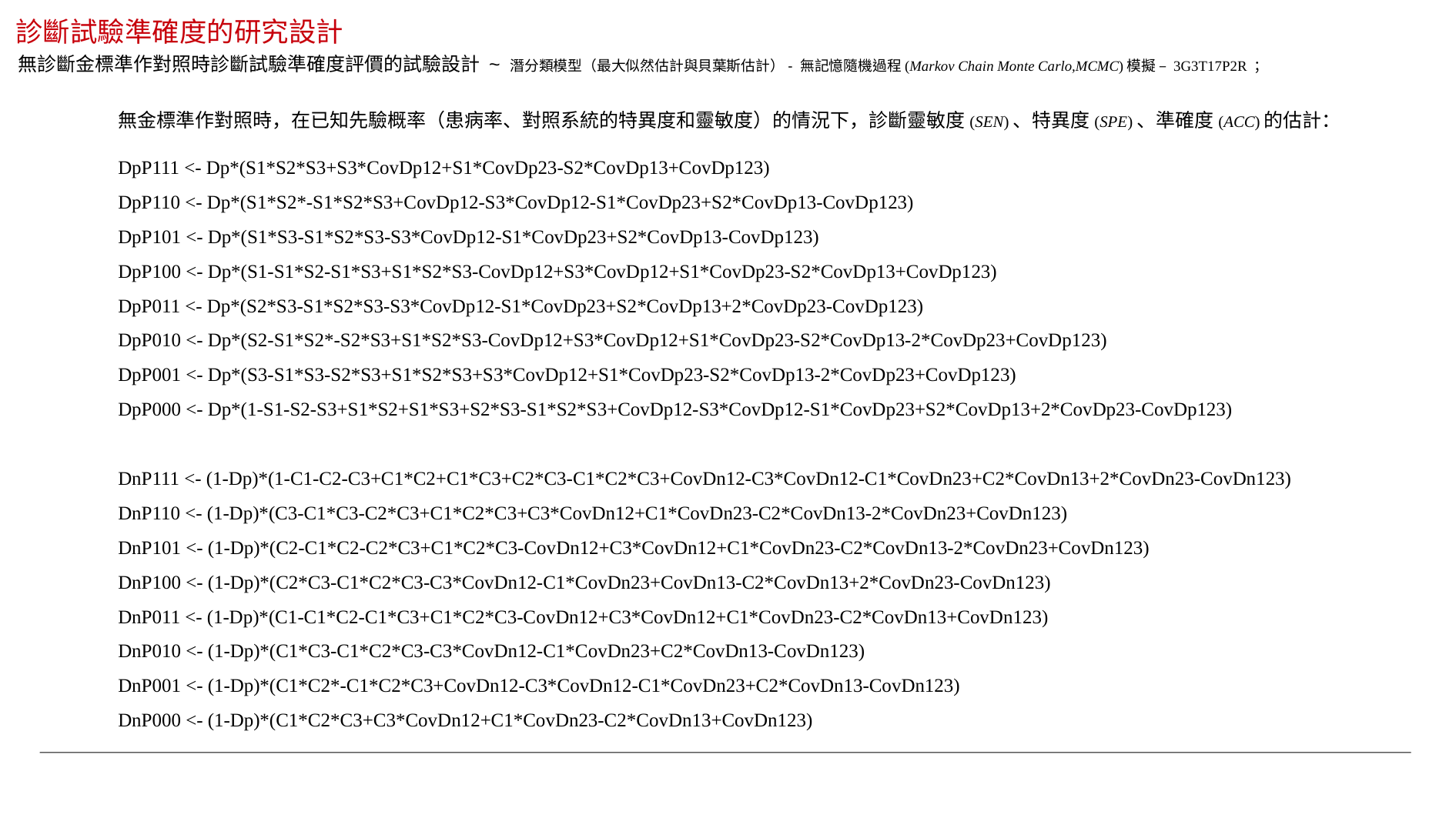

診斷試驗準確度的研究設計
無診斷金標準作對照時診斷試驗準確度評價的試驗設計 ~ 潛分類模型（最大似然估計與貝葉斯估計）- 無記憶隨機過程(Markov Chain Monte Carlo,MCMC)模擬 – 3G3T17P2R ；
無金標準作對照時，在已知先驗概率（患病率、對照系統的特異度和靈敏度）的情況下，診斷靈敏度(SEN)、特異度(SPE)、準確度(ACC)的估計：
DpP111 <- Dp*(S1*S2*S3+S3*CovDp12+S1*CovDp23-S2*CovDp13+CovDp123)
DpP110 <- Dp*(S1*S2*-S1*S2*S3+CovDp12-S3*CovDp12-S1*CovDp23+S2*CovDp13-CovDp123)
DpP101 <- Dp*(S1*S3-S1*S2*S3-S3*CovDp12-S1*CovDp23+S2*CovDp13-CovDp123)
DpP100 <- Dp*(S1-S1*S2-S1*S3+S1*S2*S3-CovDp12+S3*CovDp12+S1*CovDp23-S2*CovDp13+CovDp123)
DpP011 <- Dp*(S2*S3-S1*S2*S3-S3*CovDp12-S1*CovDp23+S2*CovDp13+2*CovDp23-CovDp123)
DpP010 <- Dp*(S2-S1*S2*-S2*S3+S1*S2*S3-CovDp12+S3*CovDp12+S1*CovDp23-S2*CovDp13-2*CovDp23+CovDp123)
DpP001 <- Dp*(S3-S1*S3-S2*S3+S1*S2*S3+S3*CovDp12+S1*CovDp23-S2*CovDp13-2*CovDp23+CovDp123)
DpP000 <- Dp*(1-S1-S2-S3+S1*S2+S1*S3+S2*S3-S1*S2*S3+CovDp12-S3*CovDp12-S1*CovDp23+S2*CovDp13+2*CovDp23-CovDp123)

DnP111 <- (1-Dp)*(1-C1-C2-C3+C1*C2+C1*C3+C2*C3-C1*C2*C3+CovDn12-C3*CovDn12-C1*CovDn23+C2*CovDn13+2*CovDn23-CovDn123)
DnP110 <- (1-Dp)*(C3-C1*C3-C2*C3+C1*C2*C3+C3*CovDn12+C1*CovDn23-C2*CovDn13-2*CovDn23+CovDn123)
DnP101 <- (1-Dp)*(C2-C1*C2-C2*C3+C1*C2*C3-CovDn12+C3*CovDn12+C1*CovDn23-C2*CovDn13-2*CovDn23+CovDn123)
DnP100 <- (1-Dp)*(C2*C3-C1*C2*C3-C3*CovDn12-C1*CovDn23+CovDn13-C2*CovDn13+2*CovDn23-CovDn123)
DnP011 <- (1-Dp)*(C1-C1*C2-C1*C3+C1*C2*C3-CovDn12+C3*CovDn12+C1*CovDn23-C2*CovDn13+CovDn123)
DnP010 <- (1-Dp)*(C1*C3-C1*C2*C3-C3*CovDn12-C1*CovDn23+C2*CovDn13-CovDn123)
DnP001 <- (1-Dp)*(C1*C2*-C1*C2*C3+CovDn12-C3*CovDn12-C1*CovDn23+C2*CovDn13-CovDn123)
DnP000 <- (1-Dp)*(C1*C2*C3+C3*CovDn12+C1*CovDn23-C2*CovDn13+CovDn123)